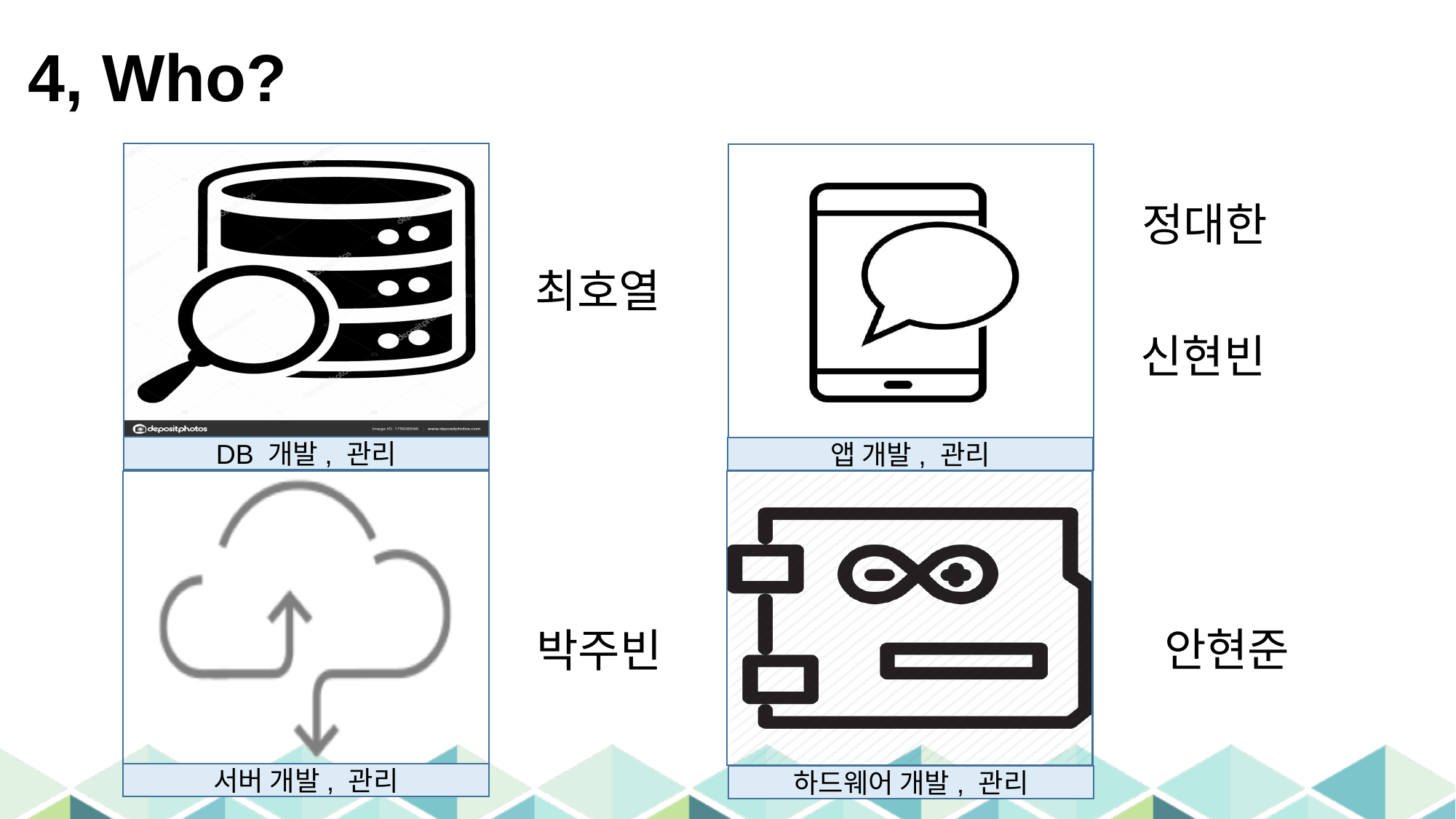

# 4, Who?

정대한
최호열
신현빈
DB 개발, 관리
앱 개발, 관리

안현준
박주빈
서버 개발, 관리
하드웨어 개발, 관리